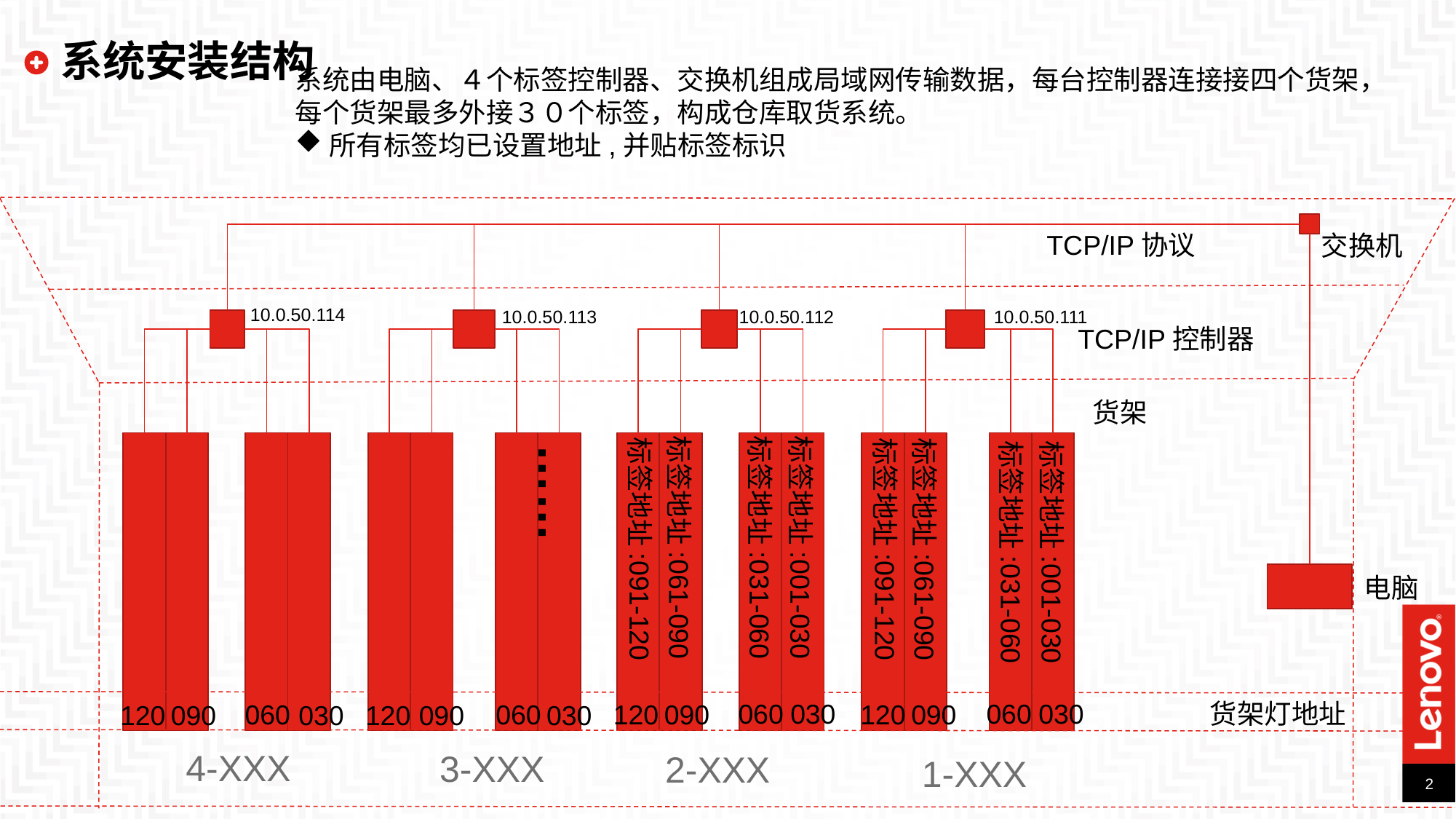

# 系统安装结构
系统由电脑、４个标签控制器、交换机组成局域网传输数据，每台控制器连接接四个货架，每个货架最多外接３０个标签，构成仓库取货系统。
所有标签均已设置地址,并贴标签标识

TCP/IP协议
交换机
10.0.50.114
10.0.50.113
10.0.50.112
10.0.50.111

TCP/IP控制器
货架

……
标签地址:001-030
标签地址:061-090
标签地址:031-060
标签地址:061-090
标签地址:001-030
标签地址:031-060
标签地址:091-120
标签地址:091-120

电脑
060
030
030
060
货架灯地址
120
090
120
090
060
060
030
030
120
090
120
090
4-XXX
3-XXX
2-XXX
1-XXX